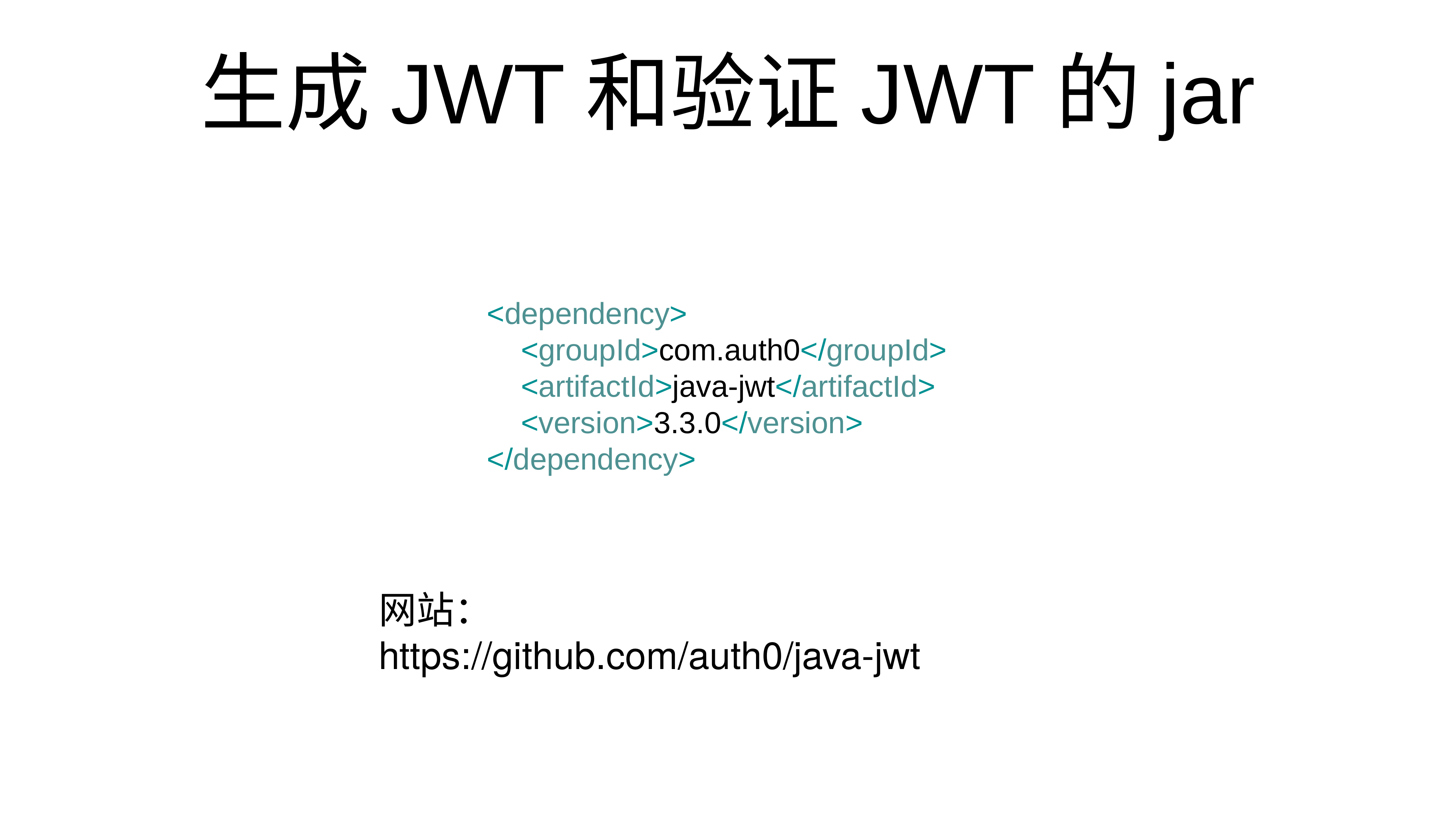

# 生成JWT和验证JWT的jar
 <dependency>
     <groupId>com.auth0</groupId>
     <artifactId>java-jwt</artifactId>
     <version>3.3.0</version>
 </dependency>
网站：
https://github.com/auth0/java-jwt